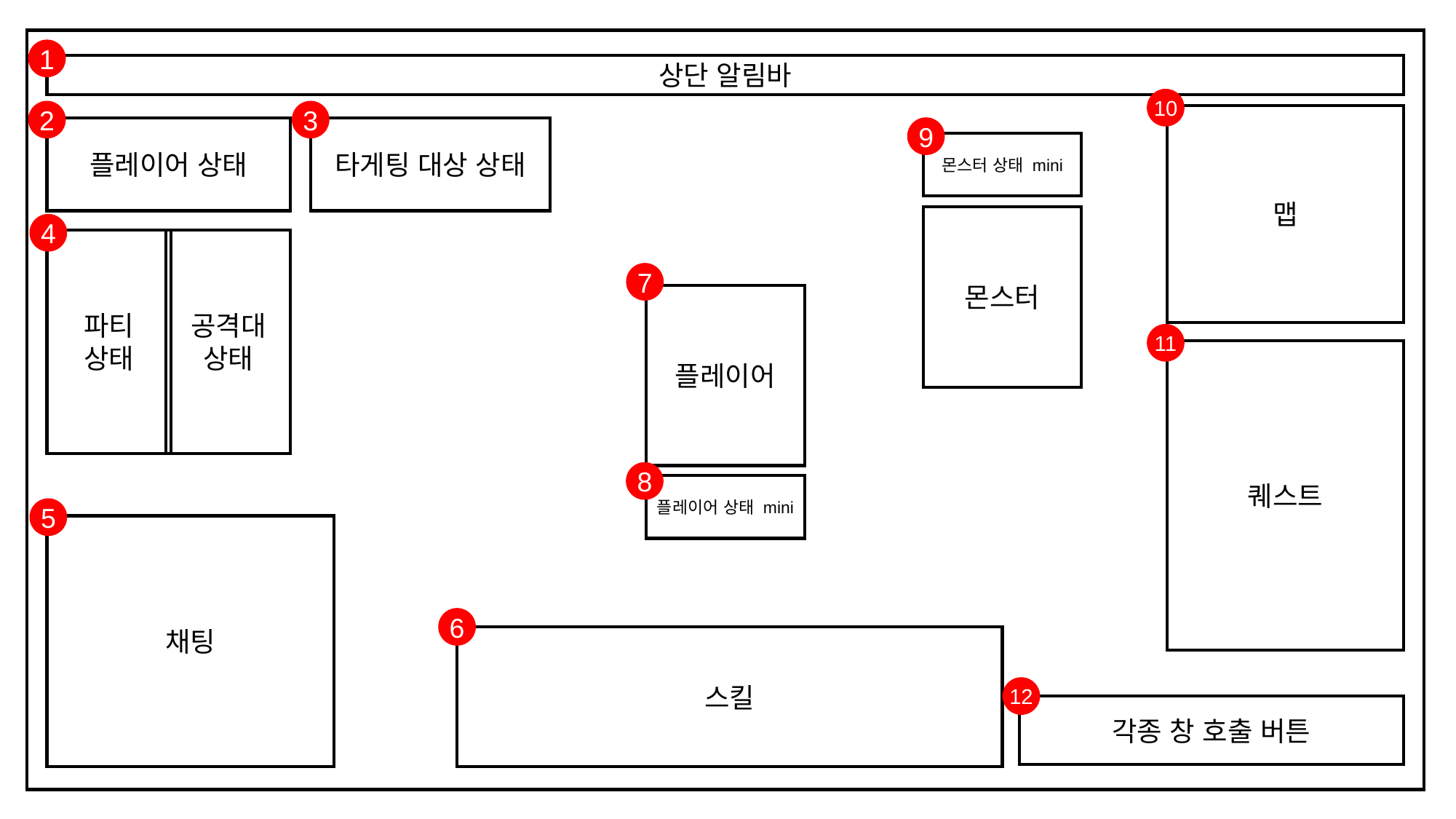

1
상단 알림바
10
2
3
맵
9
플레이어 상태
타게팅 대상 상태
몬스터 상태 mini
몬스터
4
파티
상태
공격대
상태
7
플레이어
11
퀘스트
8
플레이어 상태 mini
5
채팅
6
스킬
12
각종 창 호출 버튼